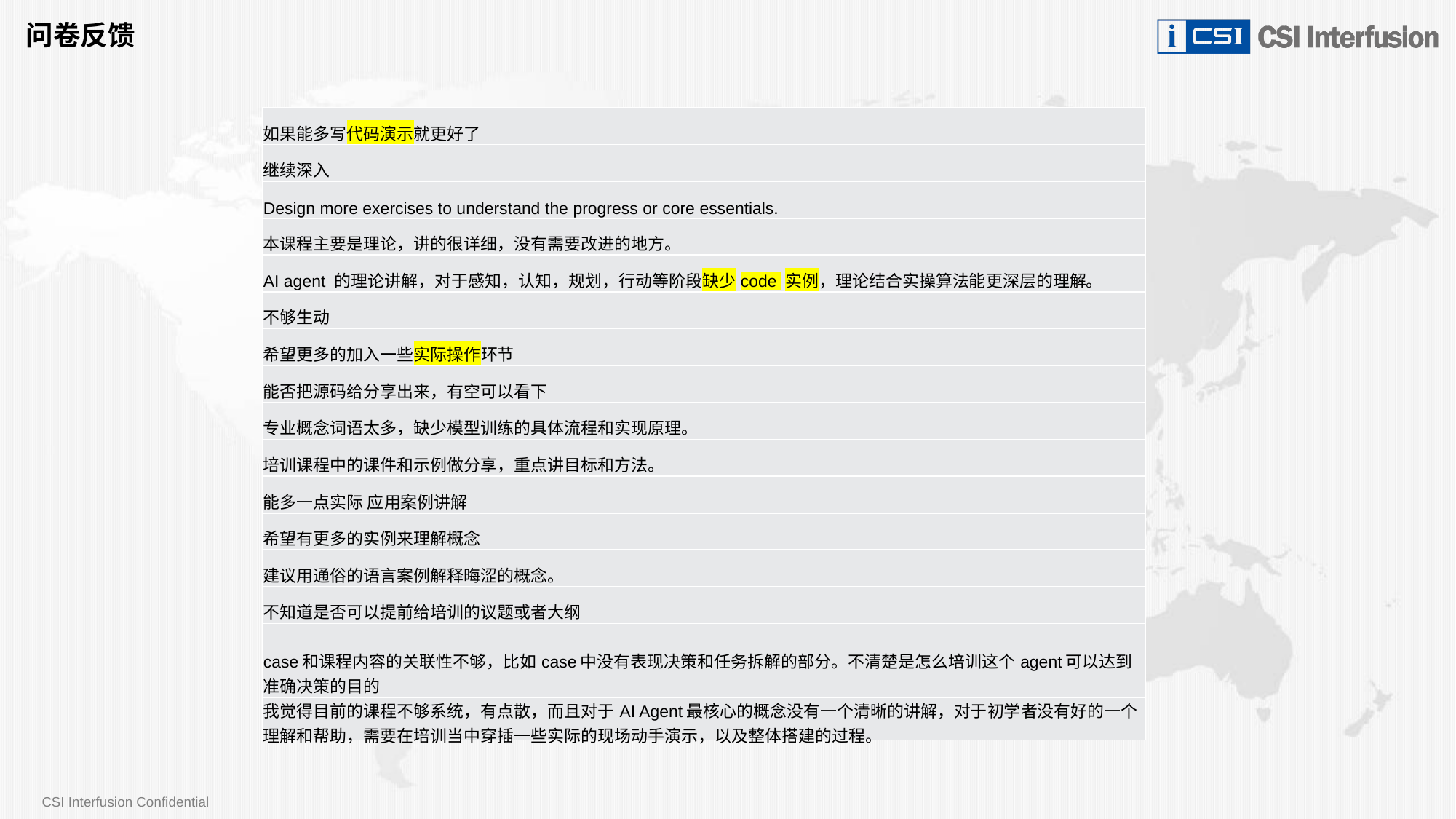

问卷反馈
| 如果能多写代码演示就更好了 |
| --- |
| 继续深入 |
| Design more exercises to understand the progress or core essentials. |
| 本课程主要是理论，讲的很详细，没有需要改进的地方。 |
| AI agent 的理论讲解，对于感知，认知，规划，行动等阶段缺少code 实例，理论结合实操算法能更深层的理解。 |
| 不够生动 |
| 希望更多的加入一些实际操作环节 |
| 能否把源码给分享出来，有空可以看下 |
| 专业概念词语太多，缺少模型训练的具体流程和实现原理。 |
| 培训课程中的课件和示例做分享，重点讲目标和方法。 |
| 能多一点实际 应用案例讲解 |
| 希望有更多的实例来理解概念 |
| 建议用通俗的语言案例解释晦涩的概念。 |
| 不知道是否可以提前给培训的议题或者大纲 |
| case和课程内容的关联性不够，比如case中没有表现决策和任务拆解的部分。不清楚是怎么培训这个agent可以达到准确决策的目的 |
| 我觉得目前的课程不够系统，有点散，而且对于AI Agent最核心的概念没有一个清晰的讲解，对于初学者没有好的一个理解和帮助，需要在培训当中穿插一些实际的现场动手演示，以及整体搭建的过程。 |